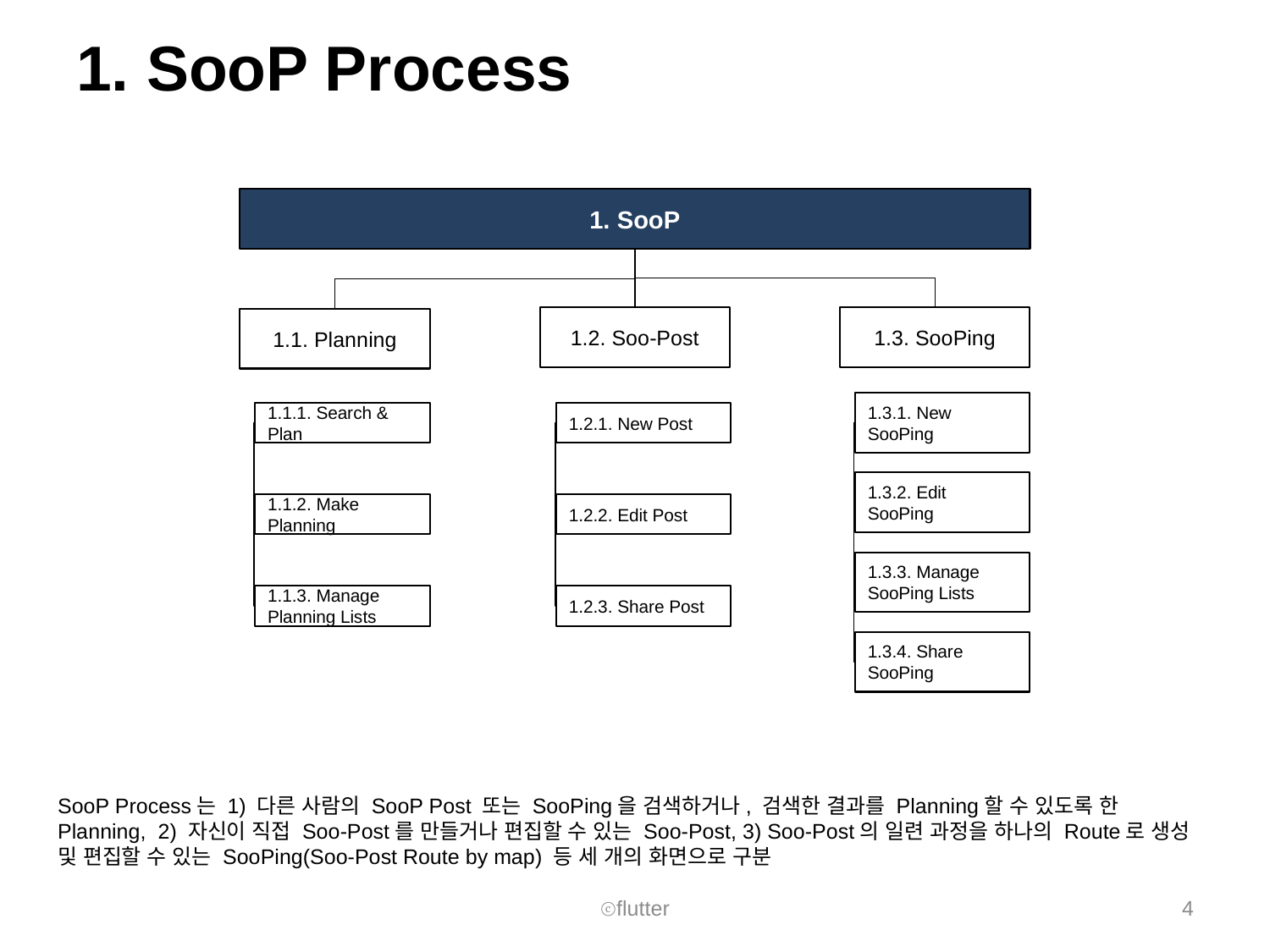

# 1. SooP Process
1. SooP
1.3. SooPing
1.2. Soo-Post
1.1. Planning
1.3.1. New SooPing
1.1.1. Search & Plan
1.2.1. New Post
1.3.2. Edit SooPing
1.1.2. Make Planning
1.2.2. Edit Post
1.3.3. Manage SooPing Lists
1.1.3. Manage Planning Lists
1.2.3. Share Post
1.3.4. Share SooPing
SooP Process는 1) 다른 사람의 SooP Post 또는 SooPing을 검색하거나, 검색한 결과를 Planning할 수 있도록 한 Planning,  2) 자신이 직접 Soo-Post를 만들거나 편집할 수 있는 Soo-Post, 3) Soo-Post의 일련 과정을 하나의 Route로 생성 및 편집할 수 있는 SooPing(Soo-Post Route by map) 등 세 개의 화면으로 구분
ⓒflutter
4